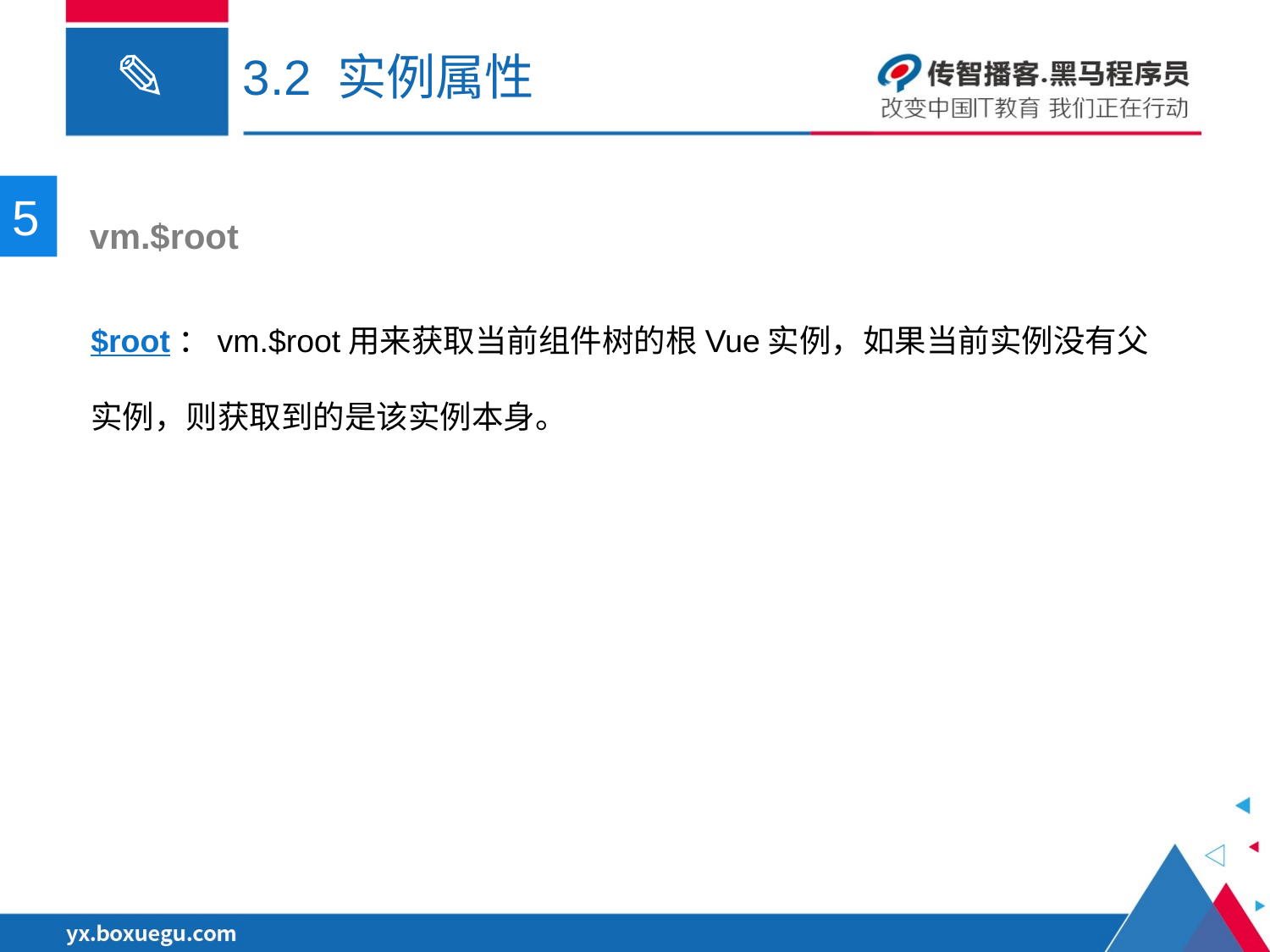

# 3.2 实例属性

5
  vm.$root
$root：vm.$root用来获取当前组件树的根Vue实例，如果当前实例没有父实例，则获取到的是该实例本身。